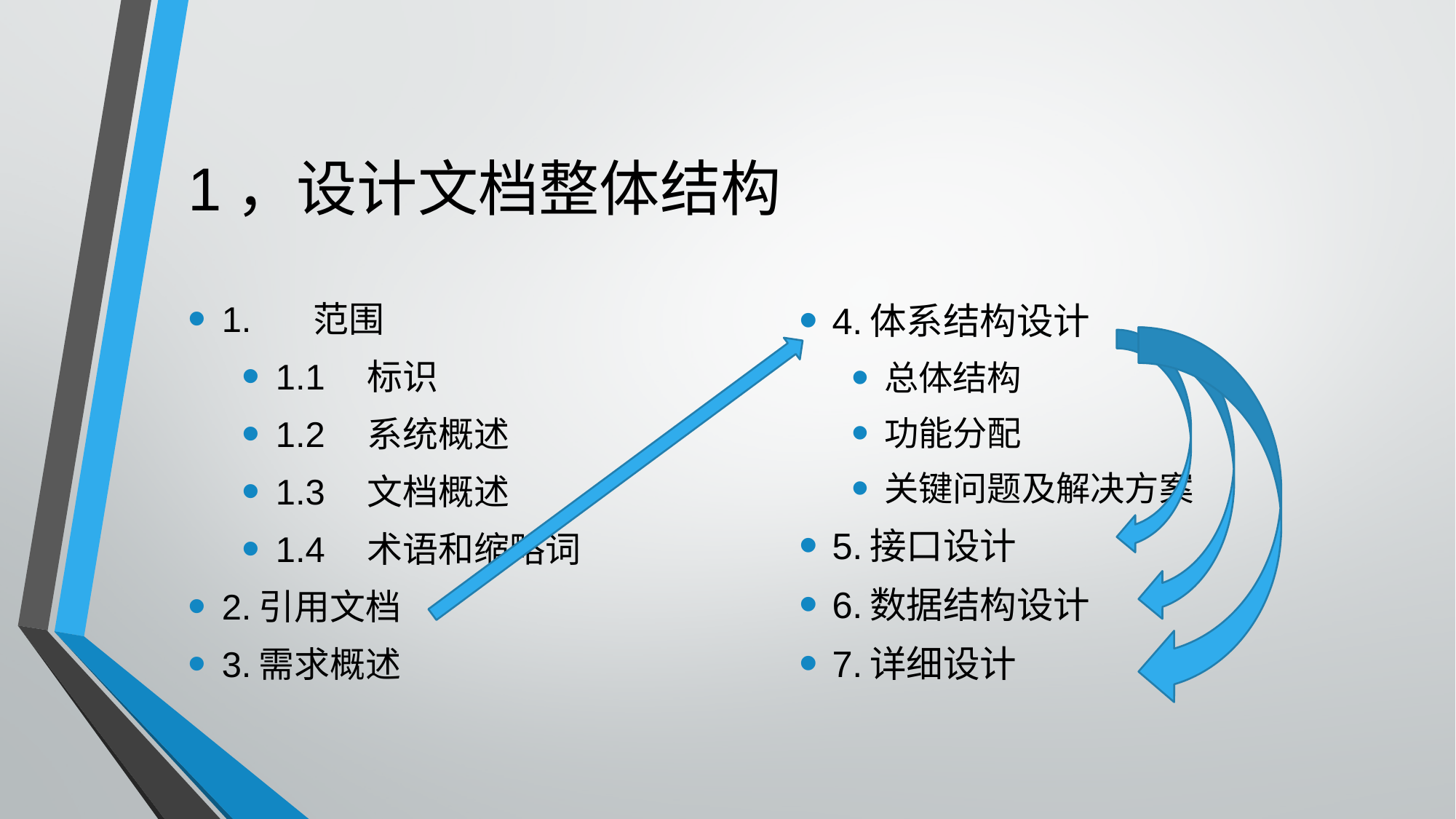

# 1，设计文档整体结构
1.	范围
1.1	标识
1.2	系统概述
1.3	文档概述
1.4	术语和缩略词
2.引用文档
3.需求概述

4.体系结构设计
总体结构
功能分配
关键问题及解决方案
5.接口设计
6.数据结构设计
7.详细设计